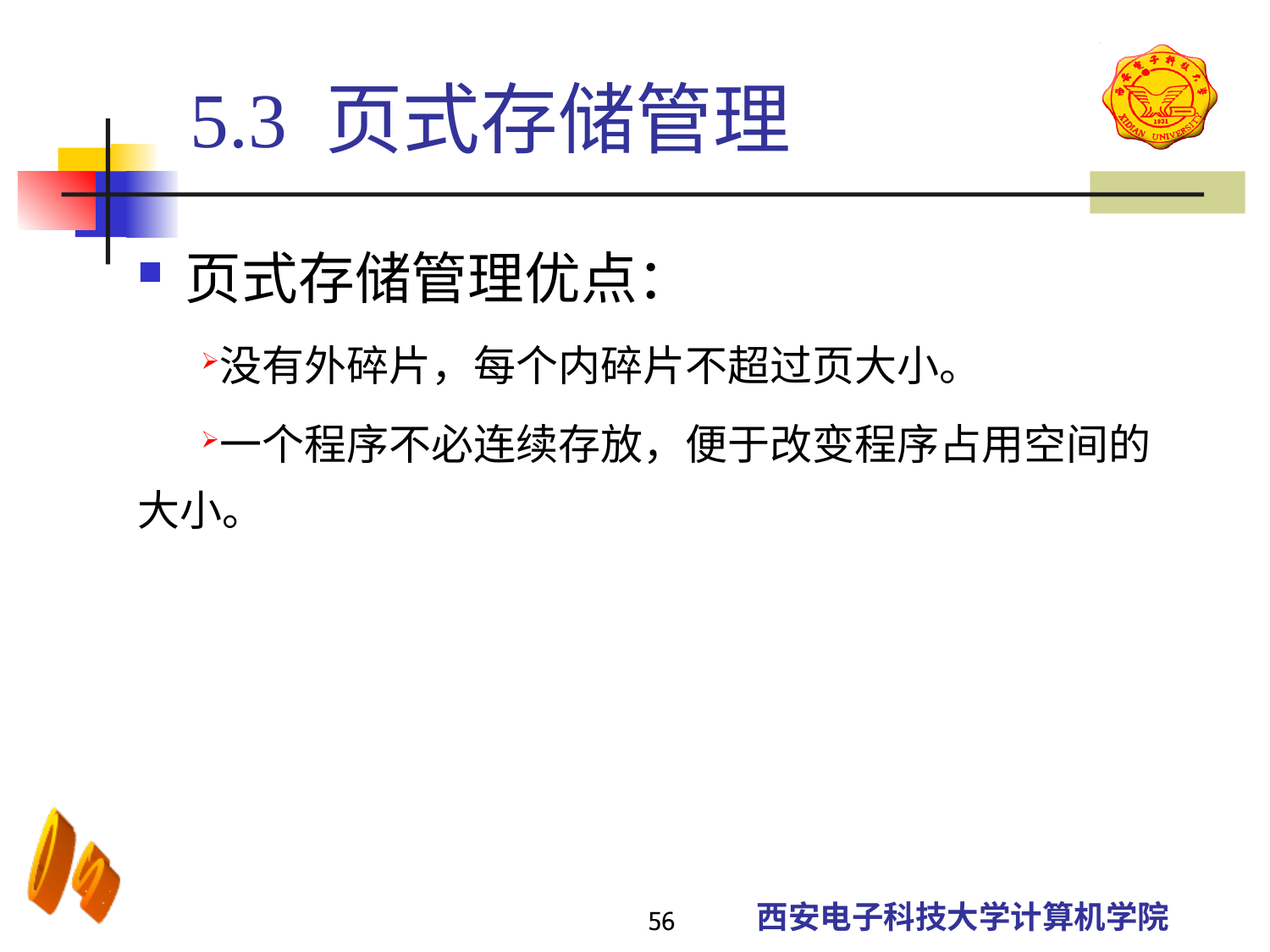

5.3 页式存储管理
页式存储管理优点：
没有外碎片，每个内碎片不超过页大小。
一个程序不必连续存放，便于改变程序占用空间的大小。

56